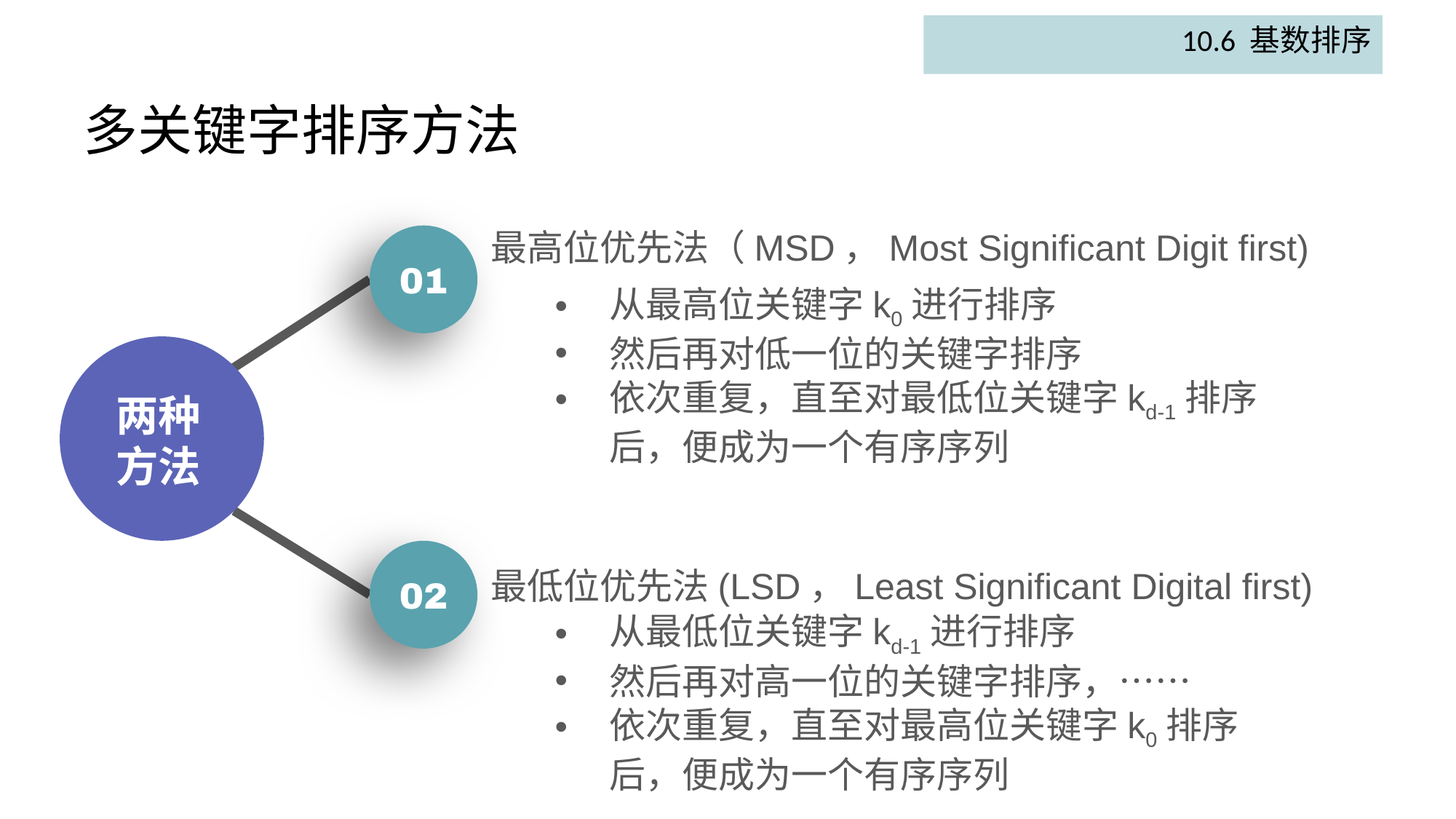

10.6 基数排序
# 多关键字排序方法
最高位优先法（MSD，Most Significant Digit first)
01
从最高位关键字k0进行排序
然后再对低一位的关键字排序
依次重复，直至对最低位关键字kd-1排序后，便成为一个有序序列

两种
方法
最低位优先法(LSD，Least Significant Digital first)
02
从最低位关键字kd-1进行排序
然后再对高一位的关键字排序，……
依次重复，直至对最高位关键字k0排序后，便成为一个有序序列